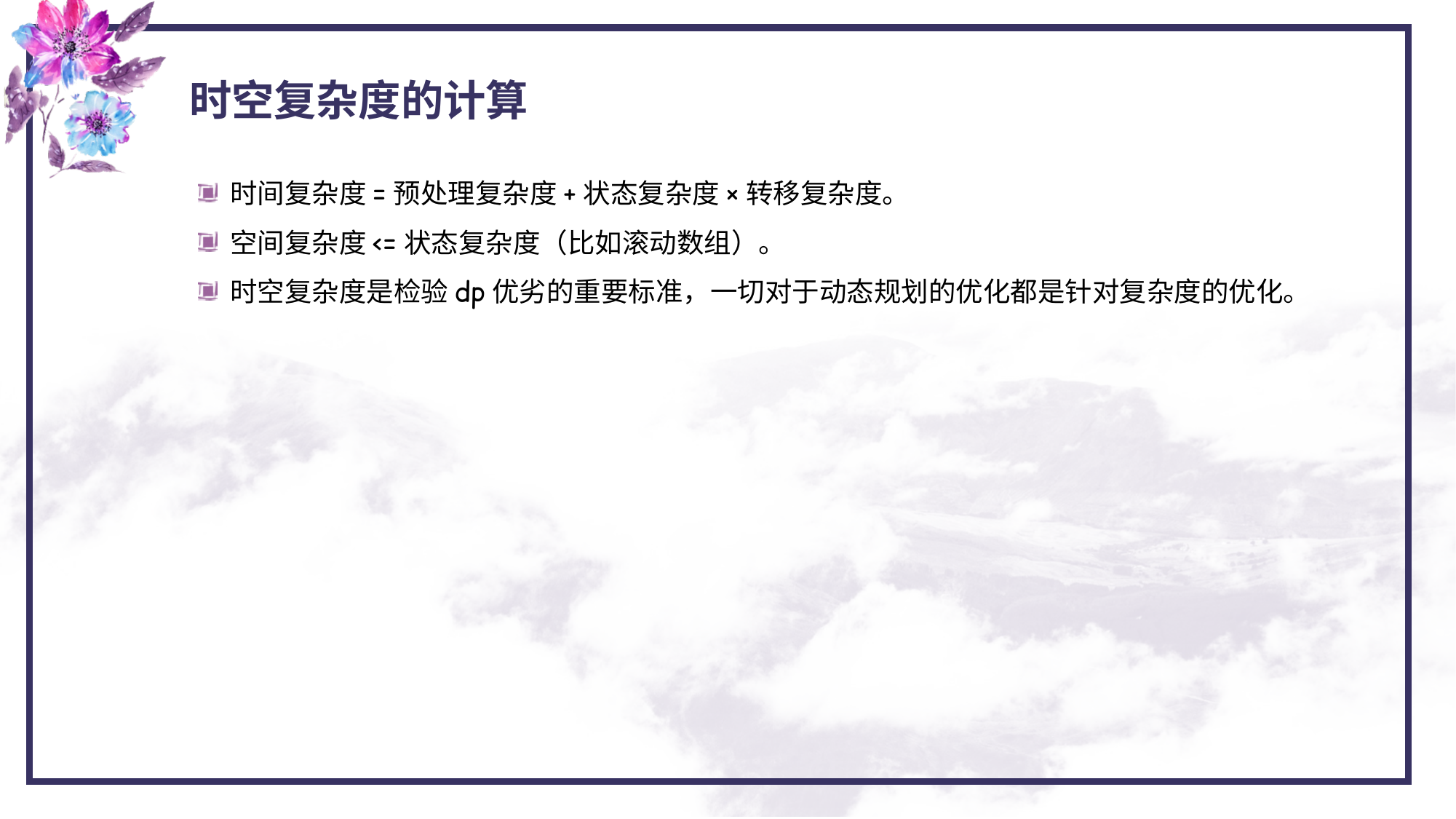

时空复杂度的计算
 时间复杂度=预处理复杂度+状态复杂度×转移复杂度。
 空间复杂度<=状态复杂度（比如滚动数组）。
 时空复杂度是检验dp优劣的重要标准，一切对于动态规划的优化都是针对复杂度的优化。